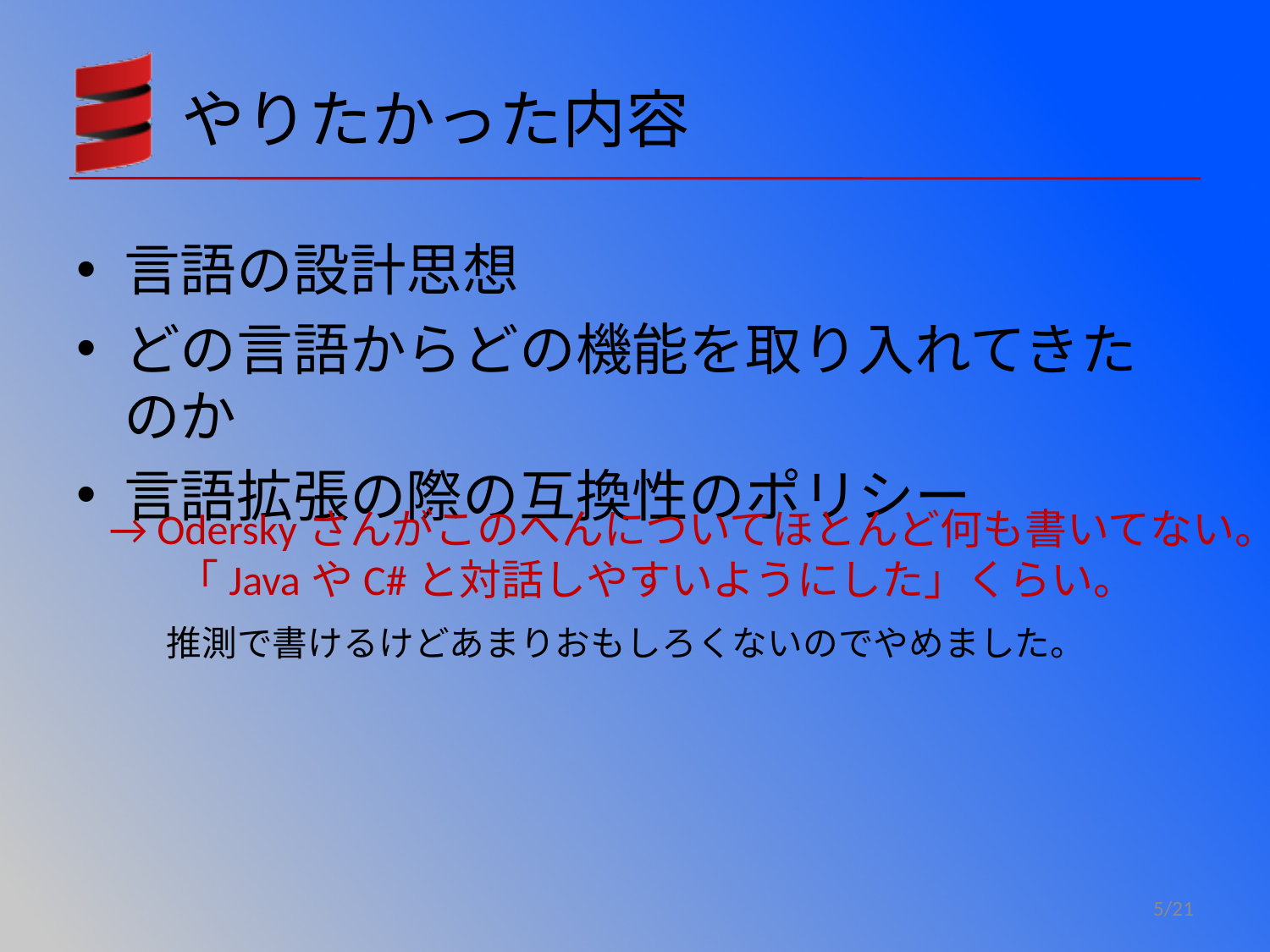

# やりたかった内容
言語の設計思想
どの言語からどの機能を取り入れてきたのか
言語拡張の際の互換性のポリシー
→ Oderskyさんがこのへんについてほとんど何も書いてない。
      「JavaやC#と対話しやすいようにした」くらい。
推測で書けるけどあまりおもしろくないのでやめました。
5/21